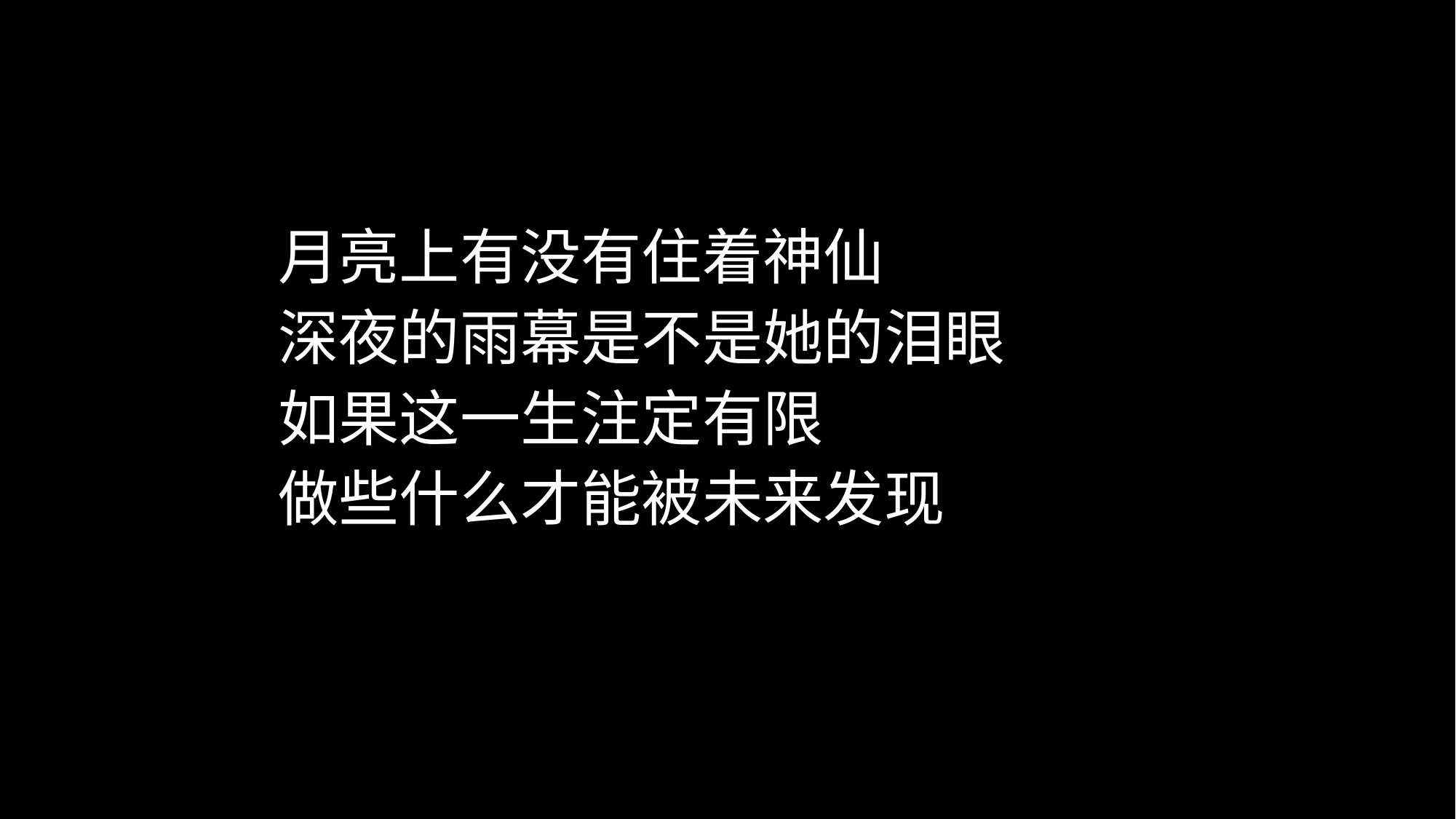

月亮上有没有住着神仙
深夜的雨幕是不是她的泪眼
如果这一生注定有限
做些什么才能被未来发现